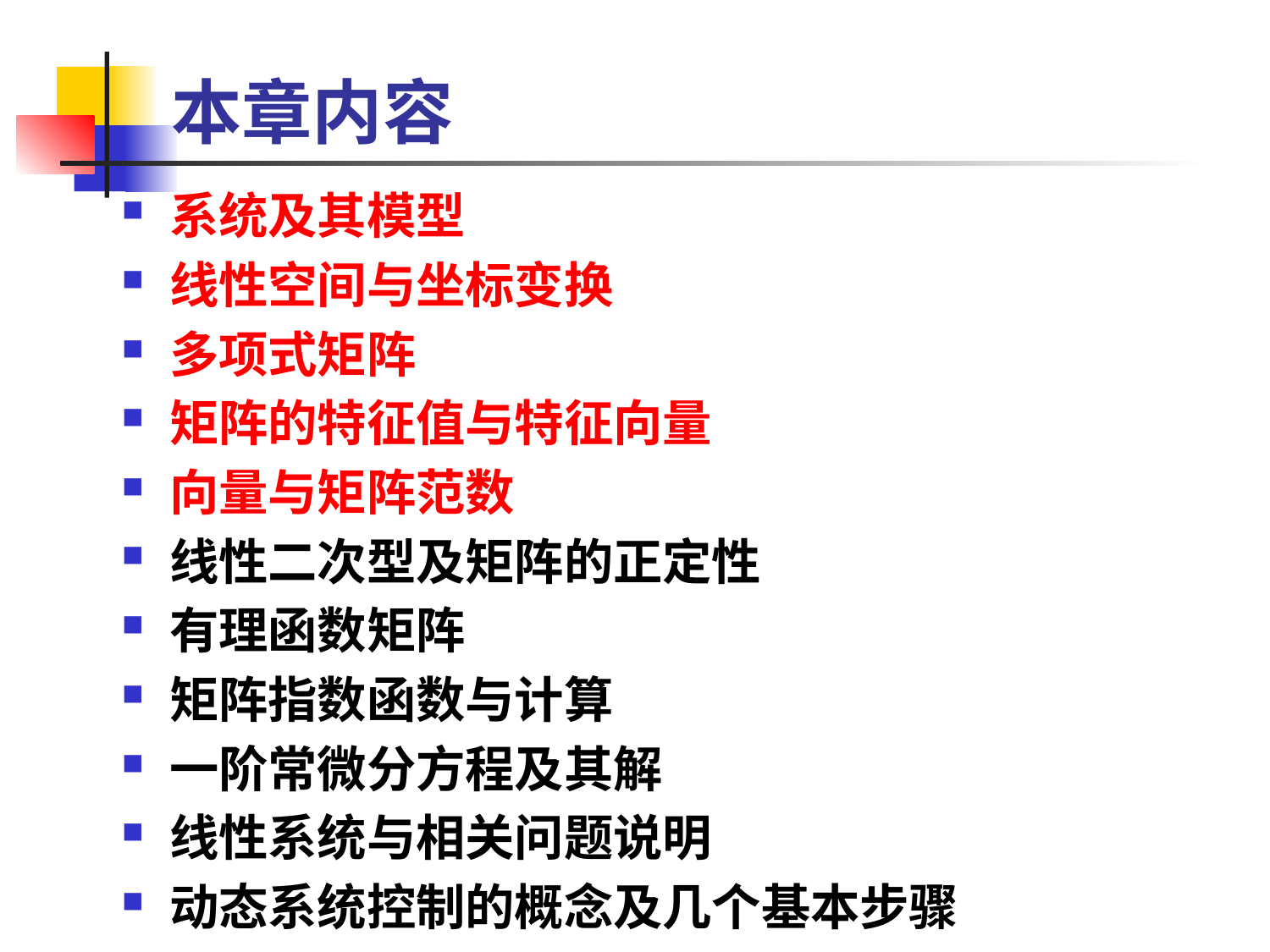

# 本章内容
系统及其模型
线性空间与坐标变换
多项式矩阵
矩阵的特征值与特征向量
向量与矩阵范数
线性二次型及矩阵的正定性
有理函数矩阵
矩阵指数函数与计算
一阶常微分方程及其解
线性系统与相关问题说明
动态系统控制的概念及几个基本步骤